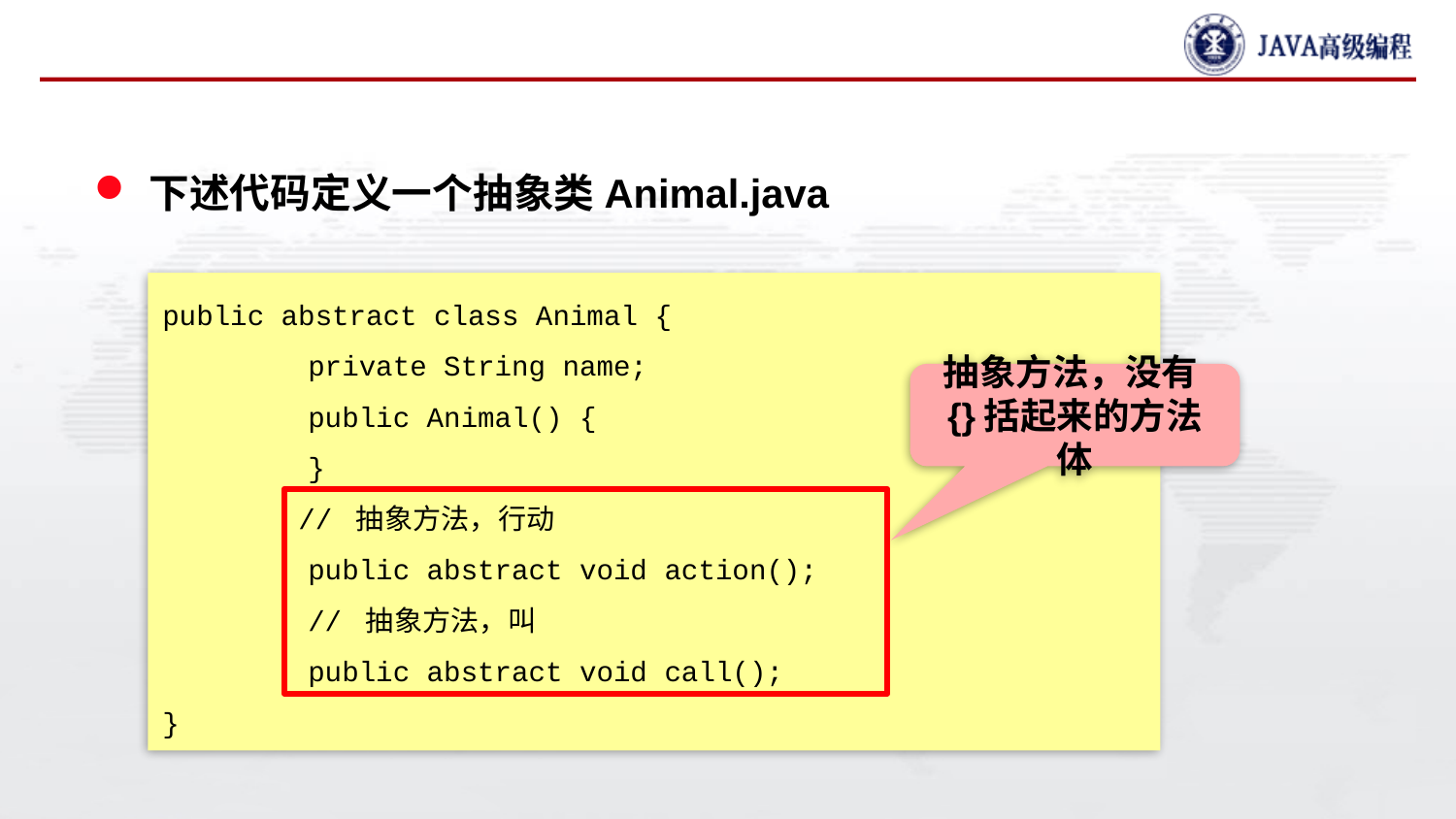

#
下述代码定义一个抽象类Animal.java

public abstract class Animal {
	private String name;
	public Animal() {
	}
        // 抽象方法，行动
	public abstract void action();
	// 抽象方法，叫
	public abstract void call();
}
抽象方法，没有{}括起来的方法体